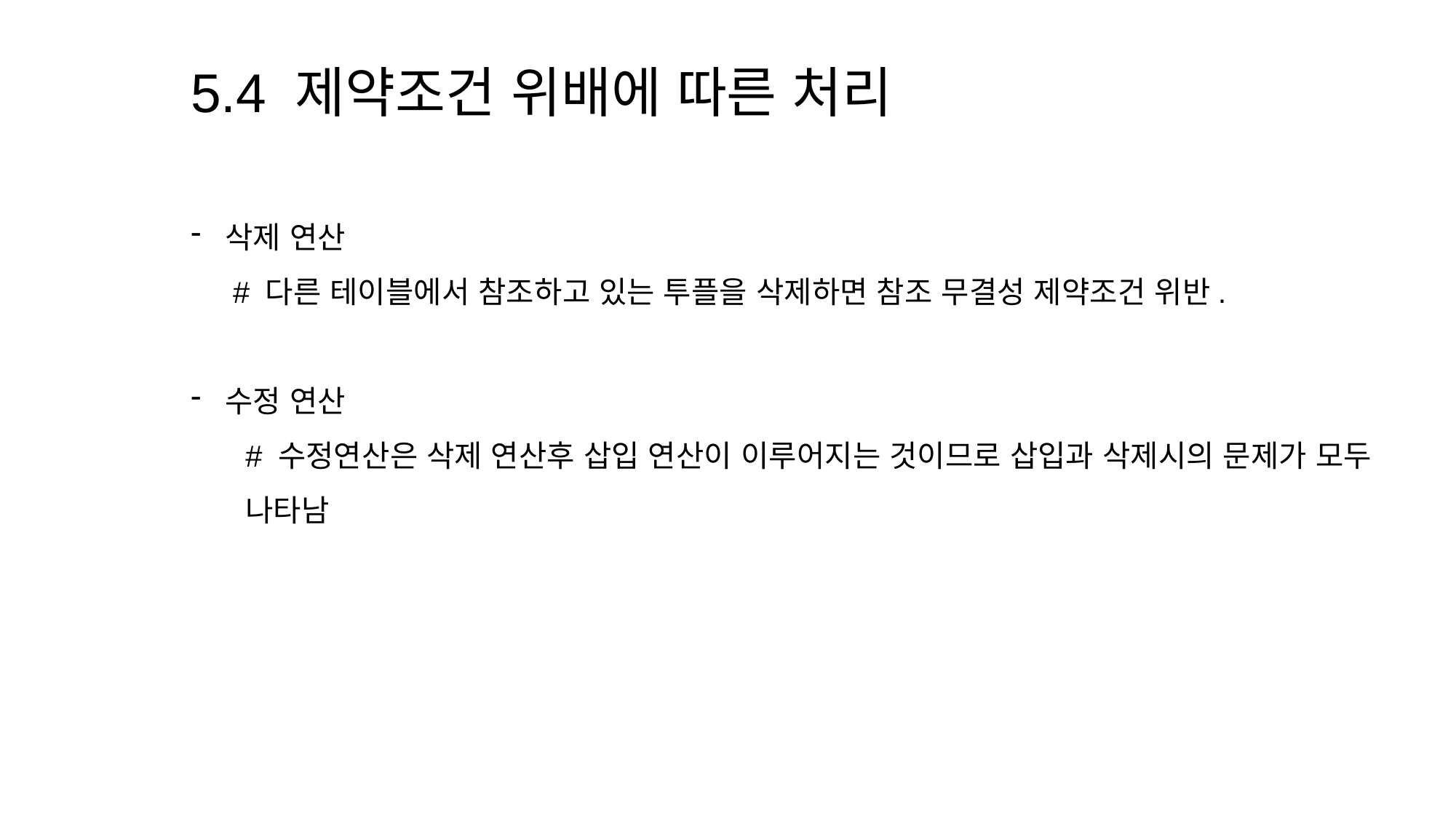

5.4 제약조건 위배에 따른 처리
삭제 연산
     # 다른 테이블에서 참조하고 있는 투플을 삭제하면 참조 무결성 제약조건 위반.

수정 연산
# 수정연산은 삭제 연산후 삽입 연산이 이루어지는 것이므로 삽입과 삭제시의 문제가 모두 나타남